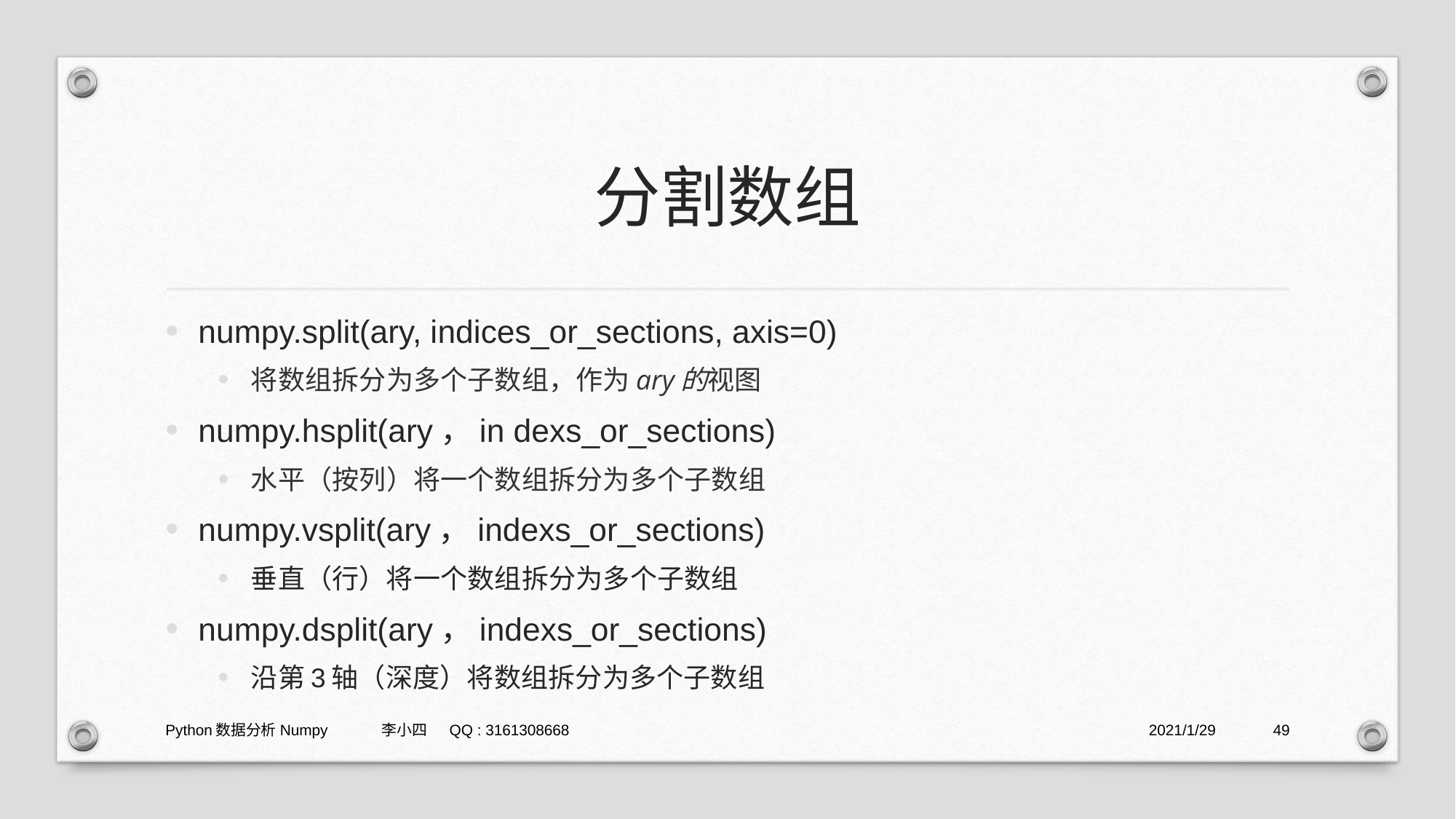

# 分割数组
numpy.split(ary, indices_or_sections, axis=0)
将数组拆分为多个子数组，作为ary的视图
numpy.hsplit(ary，in dexs_or_sections)
水平（按列）将一个数组拆分为多个子数组
numpy.vsplit(ary，indexs_or_sections)
垂直（行）将一个数组拆分为多个子数组
numpy.dsplit(ary，indexs_or_sections)
沿第3轴（深度）将数组拆分为多个子数组
Python数据分析Numpy            李小四    QQ : 3161308668
2021/1/29
49